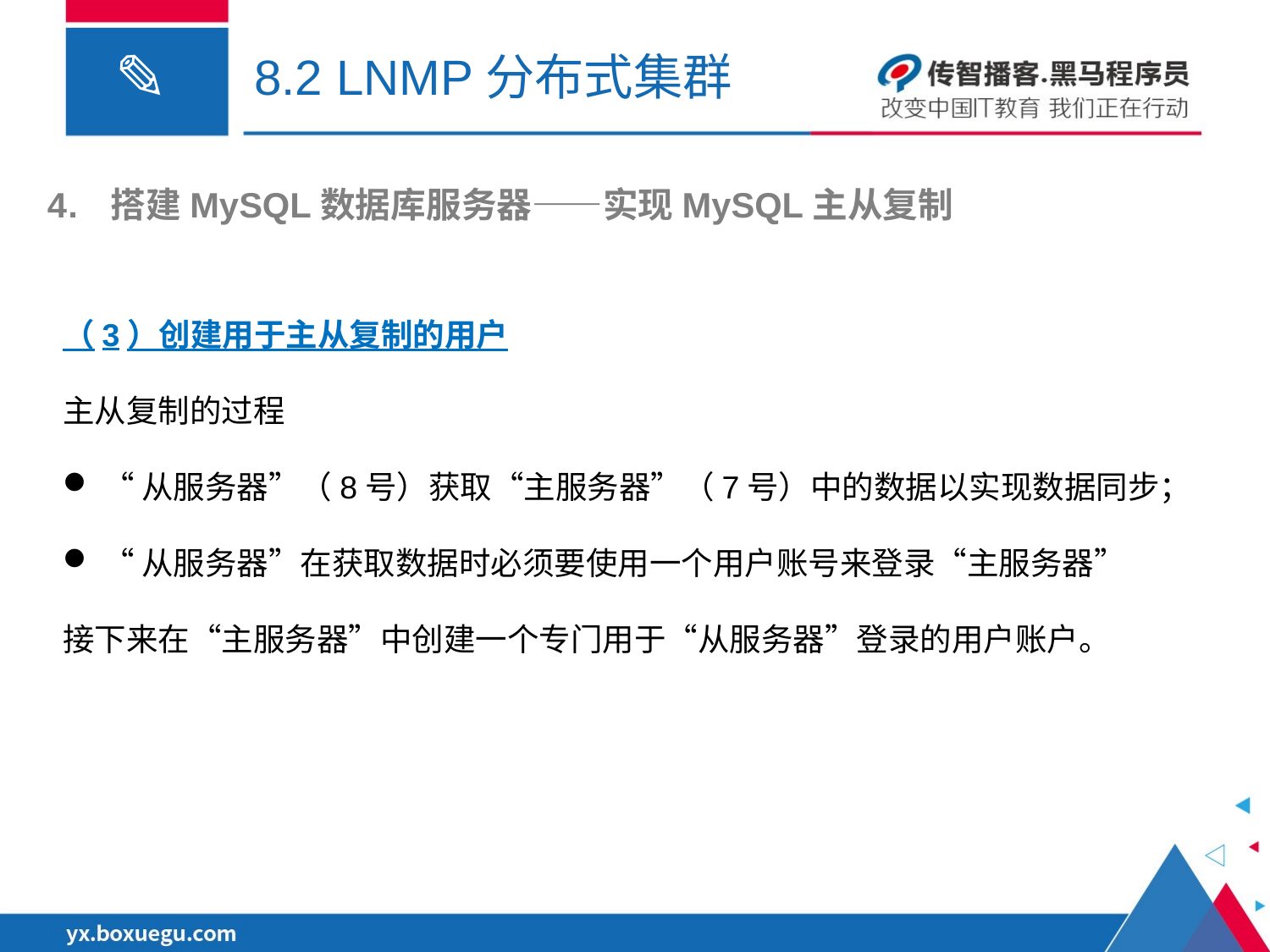

# 8.2 LNMP分布式集群
搭建MySQL数据库服务器——实现MySQL主从复制
（3）创建用于主从复制的用户
主从复制的过程
“从服务器”（8号）获取“主服务器”（7号）中的数据以实现数据同步；
“从服务器”在获取数据时必须要使用一个用户账号来登录“主服务器”
接下来在“主服务器”中创建一个专门用于“从服务器”登录的用户账户。